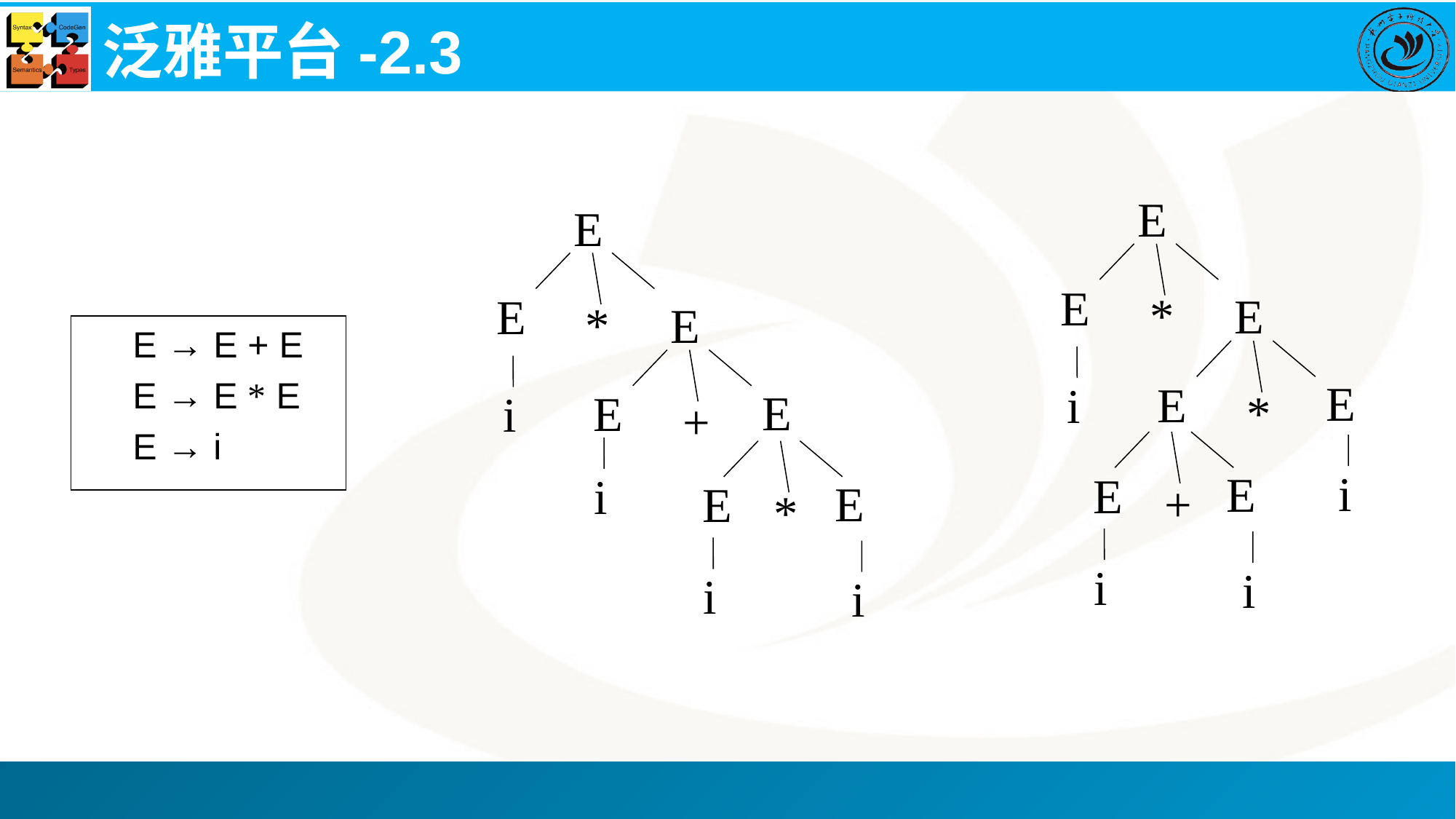

# 泛雅平台-2.3
E
E

E
*
E
E
*
E
     E → E + E
     E → E * E
     E → i

E
E
i
E
*
E
i
+

i
E
E
i
E
+
E
*

i
i
i
i
96